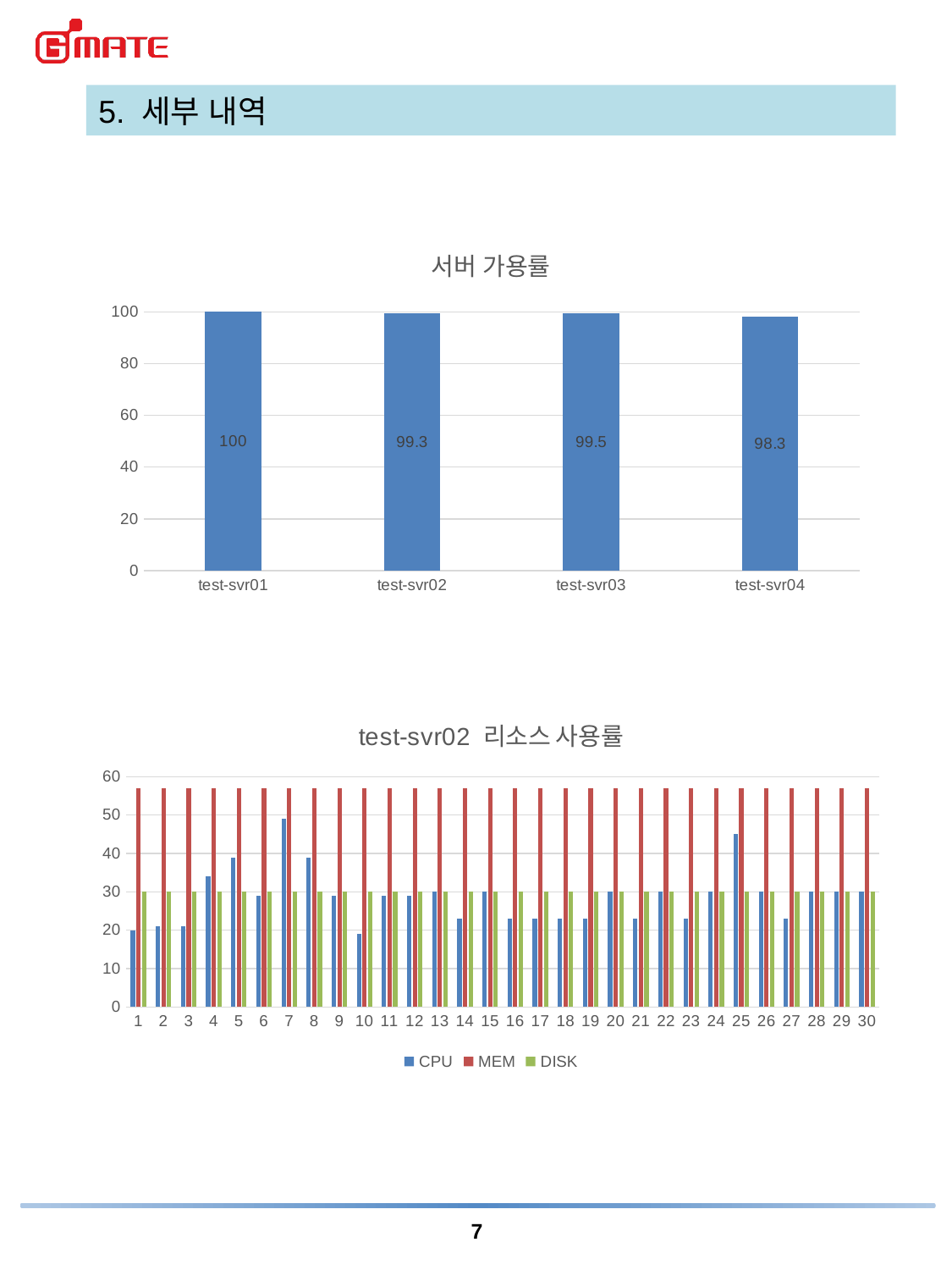

5. 세부 내역

### Chart: 서버 가용률

| Category |  |
|---|---|
| test-svr01 | 100.0 |
| test-svr02 | 99.3 |
| test-svr03 | 99.5 |
| test-svr04 | 98.3 |

### Chart: test-svr02 리소스 사용률

| Category | CPU | MEM | DISK |
|---|---|---|---|
| 1 | 20.0 | 57.0 | 30.0 |
| 2 | 21.0 | 57.0 | 30.0 |
| 3 | 21.0 | 57.0 | 30.0 |
| 4 | 34.0 | 57.0 | 30.0 |
| 5 | 39.0 | 57.0 | 30.0 |
| 6 | 29.0 | 57.0 | 30.0 |
| 7 | 49.0 | 57.0 | 30.0 |
| 8 | 39.0 | 57.0 | 30.0 |
| 9 | 29.0 | 57.0 | 30.0 |
| 10 | 19.0 | 57.0 | 30.0 |
| 11 | 29.0 | 57.0 | 30.0 |
| 12 | 29.0 | 57.0 | 30.0 |
| 13 | 30.0 | 57.0 | 30.0 |
| 14 | 23.0 | 57.0 | 30.0 |
| 15 | 30.0 | 57.0 | 30.0 |
| 16 | 23.0 | 57.0 | 30.0 |
| 17 | 23.0 | 57.0 | 30.0 |
| 18 | 23.0 | 57.0 | 30.0 |
| 19 | 23.0 | 57.0 | 30.0 |
| 20 | 30.0 | 57.0 | 30.0 |
| 21 | 23.0 | 57.0 | 30.0 |
| 22 | 30.0 | 57.0 | 30.0 |
| 23 | 23.0 | 57.0 | 30.0 |
| 24 | 30.0 | 57.0 | 30.0 |
| 25 | 45.0 | 57.0 | 30.0 |
| 26 | 30.0 | 57.0 | 30.0 |
| 27 | 23.0 | 57.0 | 30.0 |
| 28 | 30.0 | 57.0 | 30.0 |
| 29 | 30.0 | 57.0 | 30.0 |
| 30 | 30.0 | 57.0 | 30.0 |